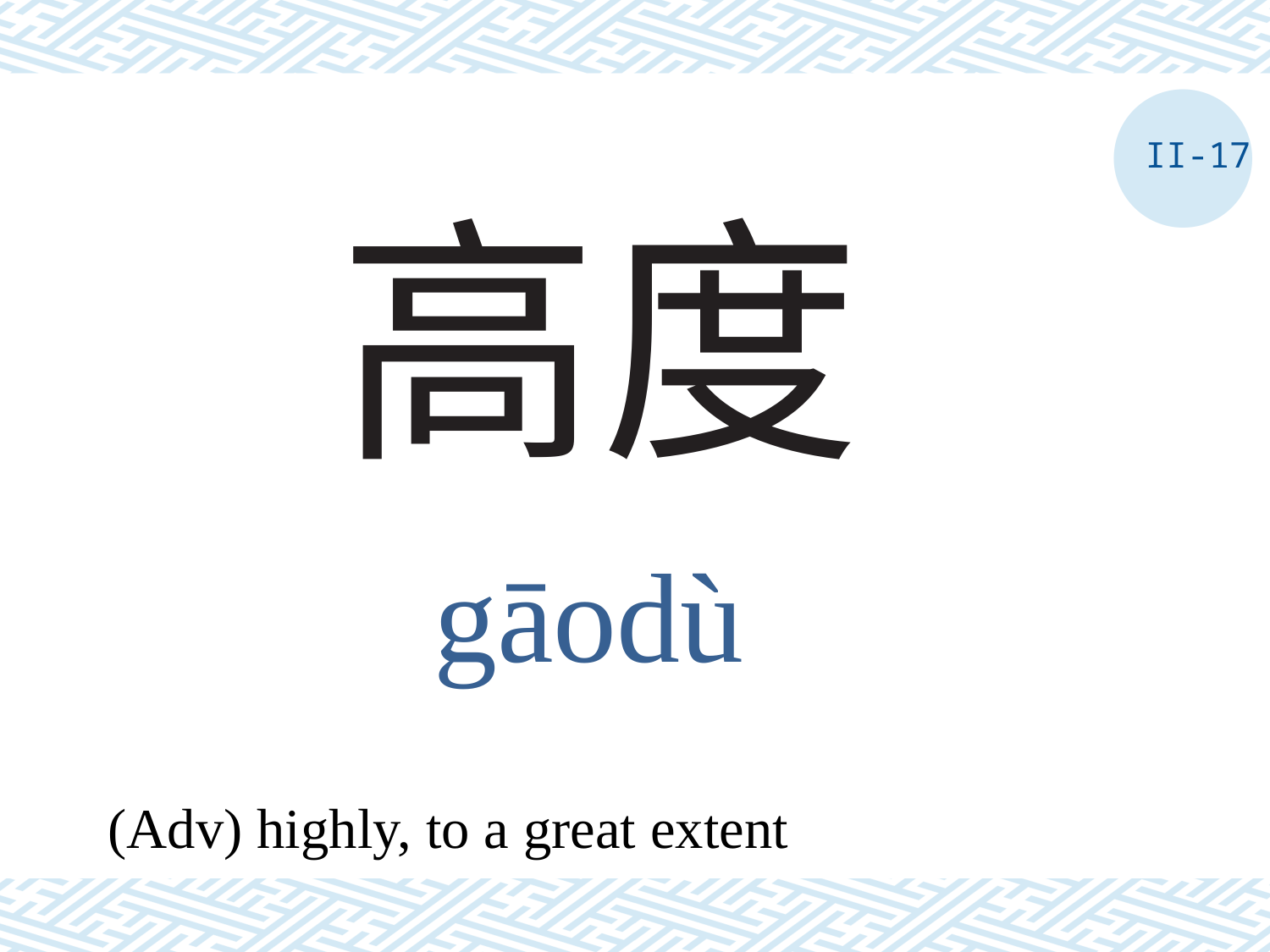

II-17

# 高度
gāodù
(Adv) highly, to a great extent